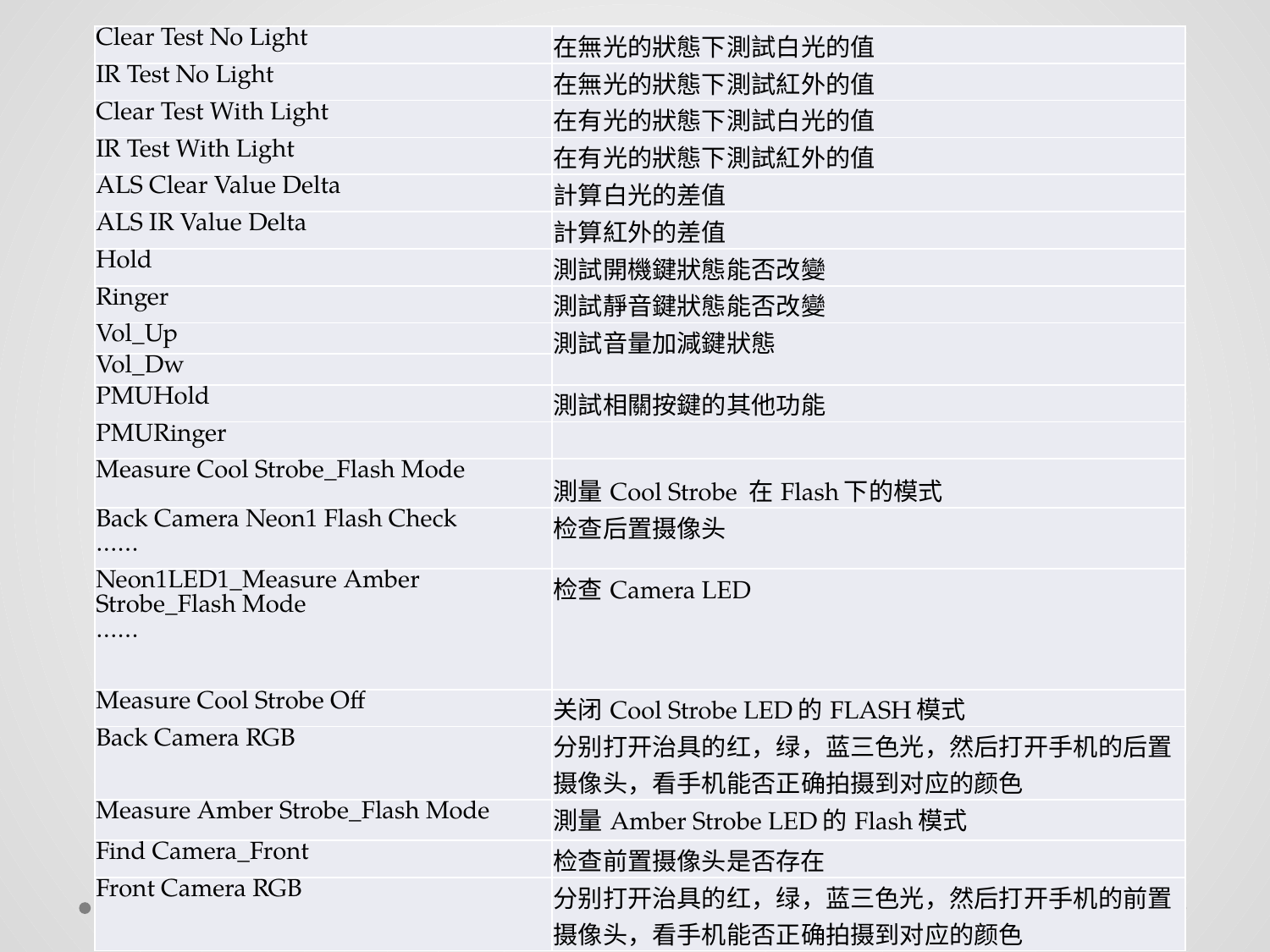

#
| Clear Test No Light | 在無光的狀態下測試白光的值 |
| --- | --- |
| IR Test No Light | 在無光的狀態下測試紅外的值 |
| Clear Test With Light | 在有光的狀態下測試白光的值 |
| IR Test With Light | 在有光的狀態下測試紅外的值 |
| ALS Clear Value Delta | 計算白光的差值 |
| ALS IR Value Delta | 計算紅外的差值 |
| Hold | 測試開機鍵狀態能否改變 |
| Ringer | 測試靜音鍵狀態能否改變 |
| Vol\_Up | 測試音量加減鍵狀態 |
| Vol\_Dw |  |
| PMUHold | 測試相關按鍵的其他功能 |
| PMURinger |  |
| Measure Cool Strobe\_Flash Mode | 測量Cool Strobe 在Flash下的模式 |
| Back Camera Neon1 Flash Check …… | 检查后置摄像头 |
| Neon1LED1\_Measure Amber Strobe\_Flash Mode …… | 检查Camera LED |
| Measure Cool Strobe Off | 关闭Cool Strobe LED的FLASH模式 |
| Back Camera RGB | 分别打开治具的红，绿，蓝三色光，然后打开手机的后置摄像头，看手机能否正确拍摄到对应的颜色 |
| Measure Amber Strobe\_Flash Mode | 測量Amber Strobe LED的Flash模式 |
| Find Camera\_Front | 检查前置摄像头是否存在 |
| Front Camera RGB | 分别打开治具的红，绿，蓝三色光，然后打开手机的前置摄像头，看手机能否正确拍摄到对应的颜色 |